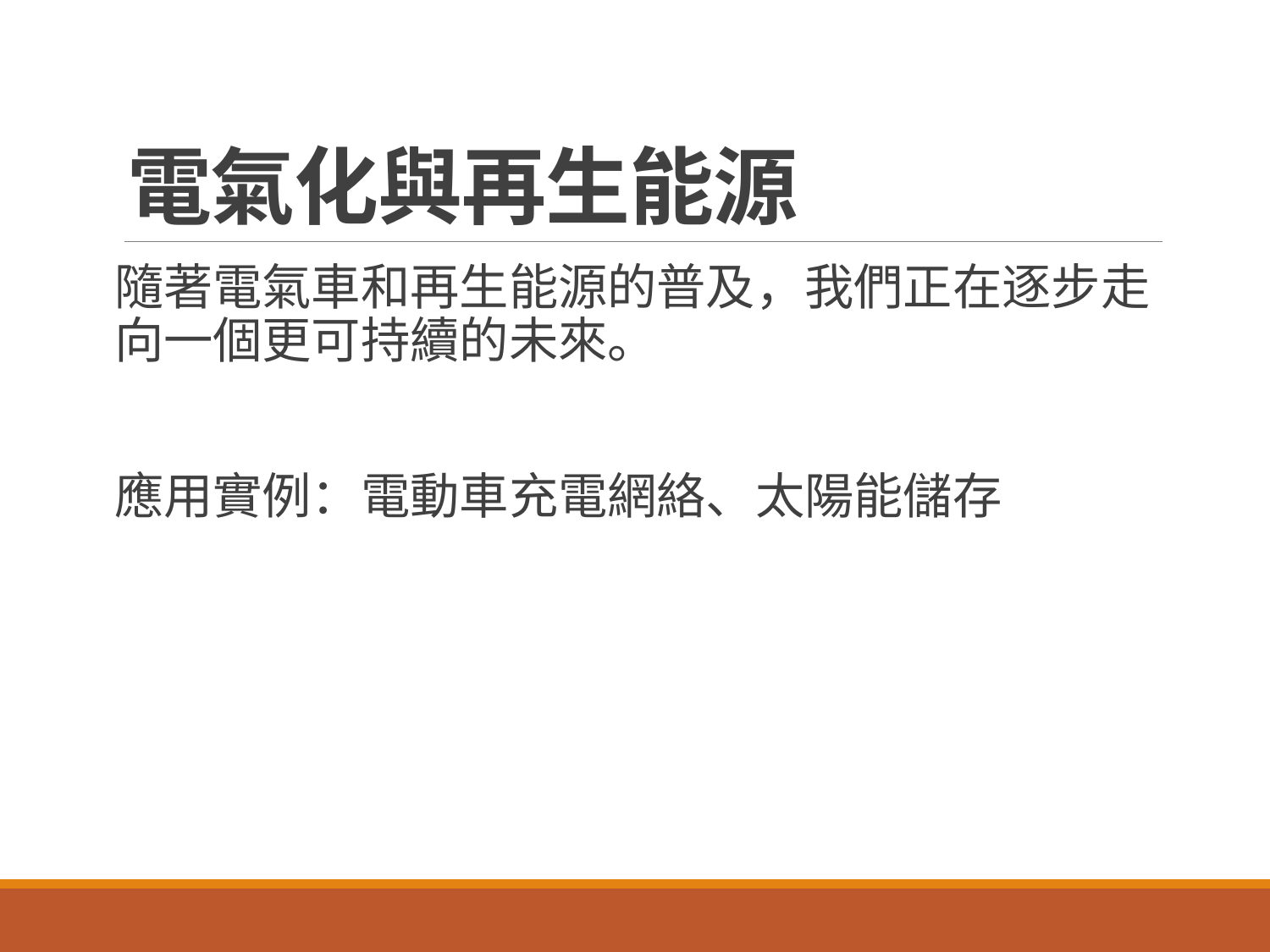

# 電氣化與再生能源
隨著電氣車和再生能源的普及，我們正在逐步走向一個更可持續的未來。

應用實例：電動車充電網絡、太陽能儲存